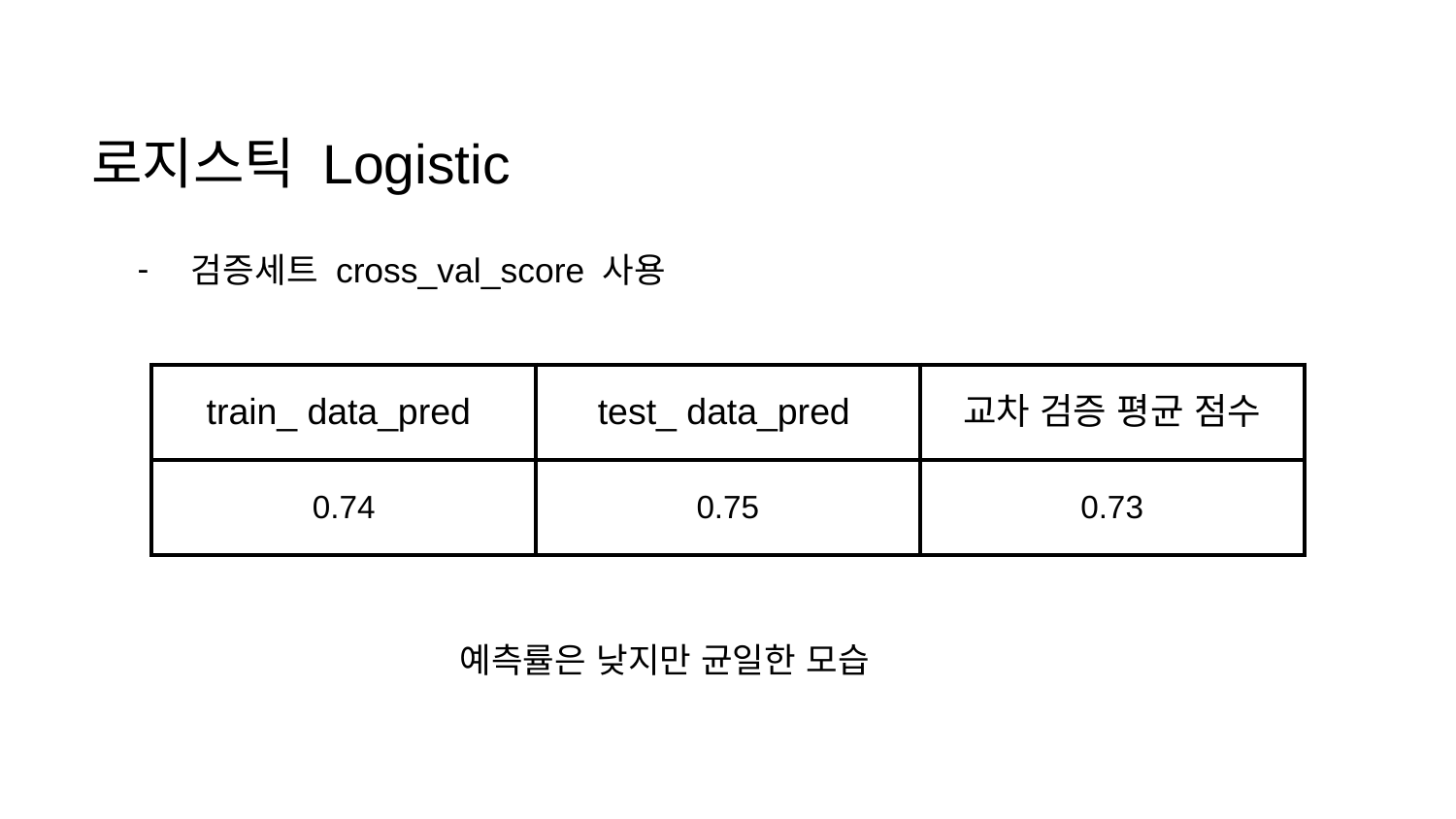

# 로지스틱 Logistic

검증세트 cross_val_score 사용
| train\_ data\_pred | test\_ data\_pred | 교차 검증 평균 점수 |
| --- | --- | --- |
| 0.74 | 0.75 | 0.73 |
예측률은 낮지만 균일한 모습